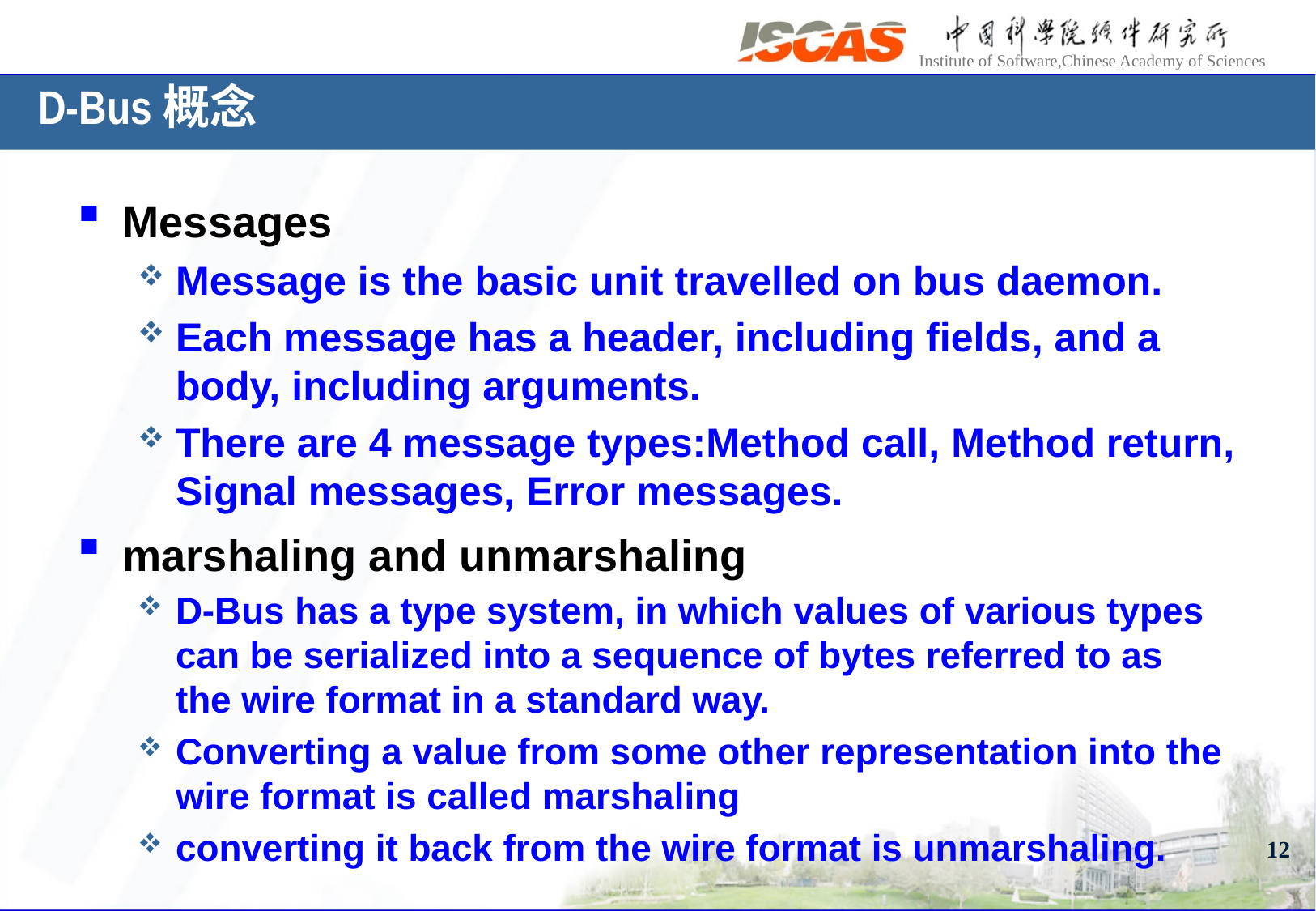

# D-Bus概念
Messages
Message is the basic unit travelled on bus daemon.
Each message has a header, including fields, and a body, including arguments.
There are 4 message types:Method call, Method return, Signal messages, Error messages.
marshaling and unmarshaling
D-Bus has a type system, in which values of various types can be serialized into a sequence of bytes referred to as the wire format in a standard way.
Converting a value from some other representation into the wire format is called marshaling
converting it back from the wire format is unmarshaling.

12